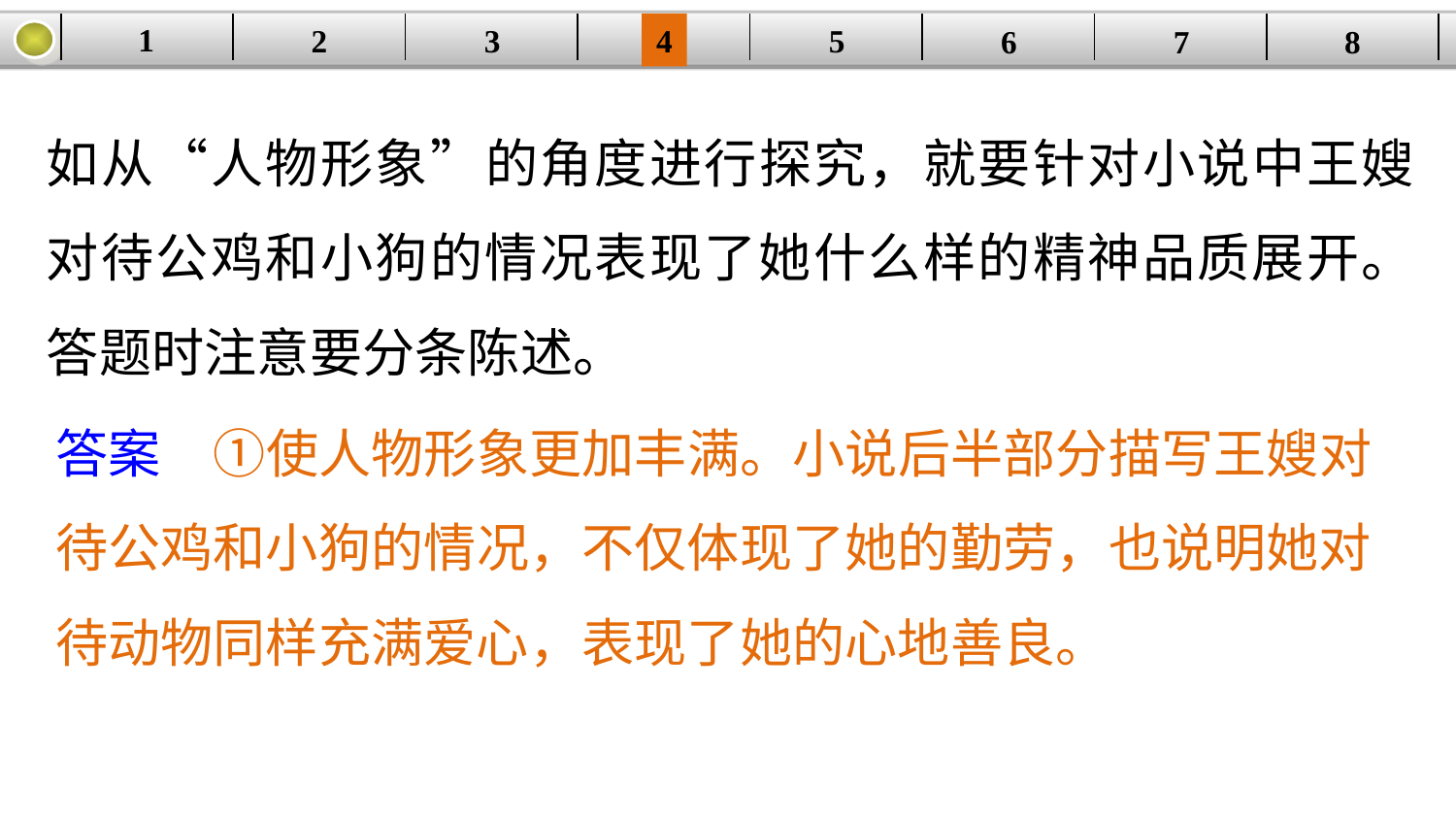

1
2
3
4
|  |  |  |  |  |  |  |  |
| --- | --- | --- | --- | --- | --- | --- | --- |
5
6
7
8

如从“人物形象”的角度进行探究，就要针对小说中王嫂对待公鸡和小狗的情况表现了她什么样的精神品质展开。答题时注意要分条陈述。
答案　①使人物形象更加丰满。小说后半部分描写王嫂对待公鸡和小狗的情况，不仅体现了她的勤劳，也说明她对待动物同样充满爱心，表现了她的心地善良。